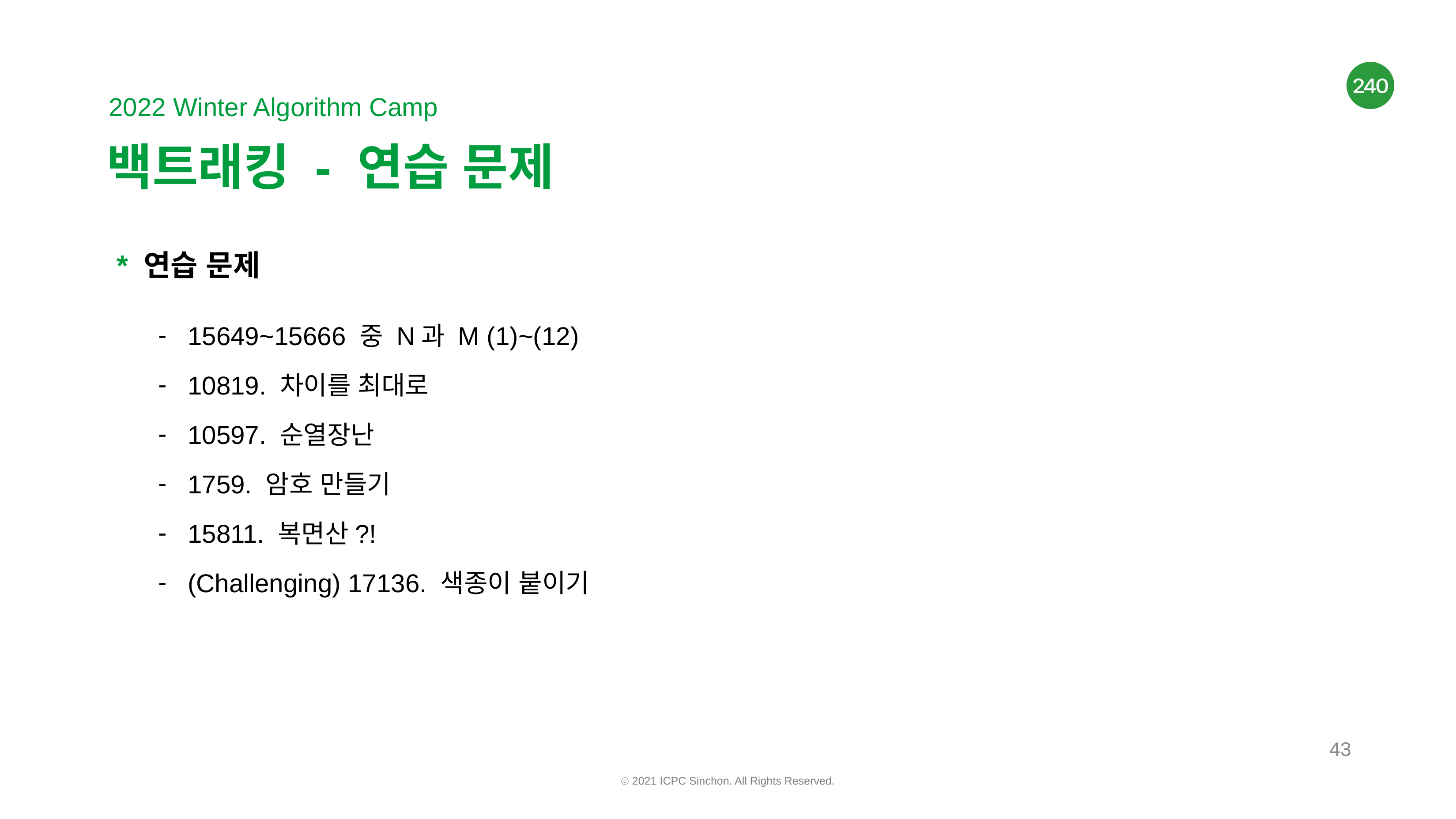

# 백트래킹 - 연습 문제
* 연습 문제
15649~15666 중 N과 M (1)~(12)
10819. 차이를 최대로
10597. 순열장난
1759. 암호 만들기
15811. 복면산?!
(Challenging) 17136. 색종이 붙이기
43
ⓒ 2021 ICPC Sinchon. All Rights Reserved.